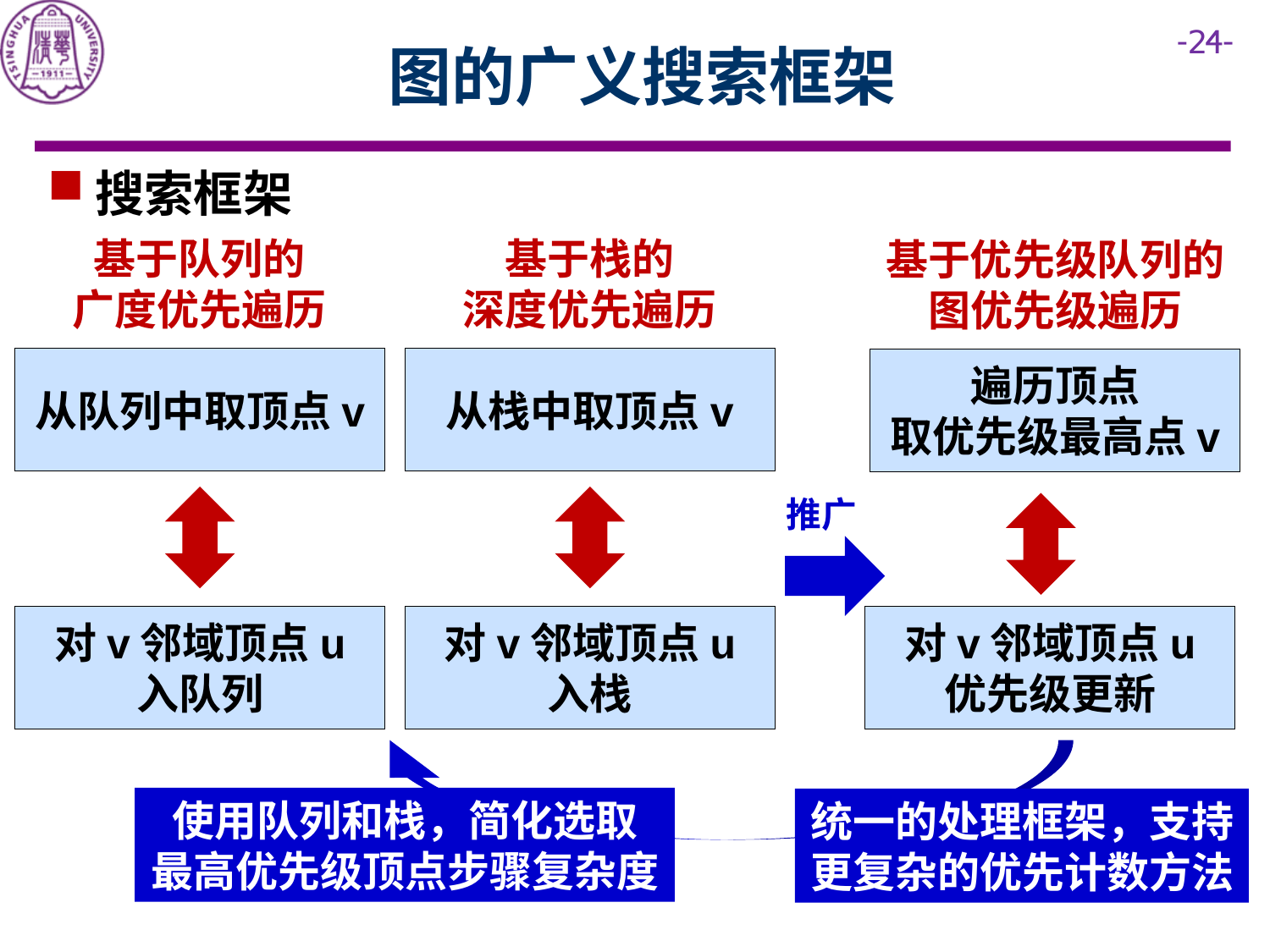

# 图的广义搜索框架
搜索框架
基于队列的
广度优先遍历
基于栈的
深度优先遍历
基于优先级队列的
图优先级遍历
遍历顶点
取优先级最高点v

对v邻域顶点u
优先级更新

统一的处理框架，支持更复杂的优先计数方法
从队列中取顶点v
从栈中取顶点v
推广

对v邻域顶点u
入队列
对v邻域顶点u
入栈
使用队列和栈，简化选取
最高优先级顶点步骤复杂度